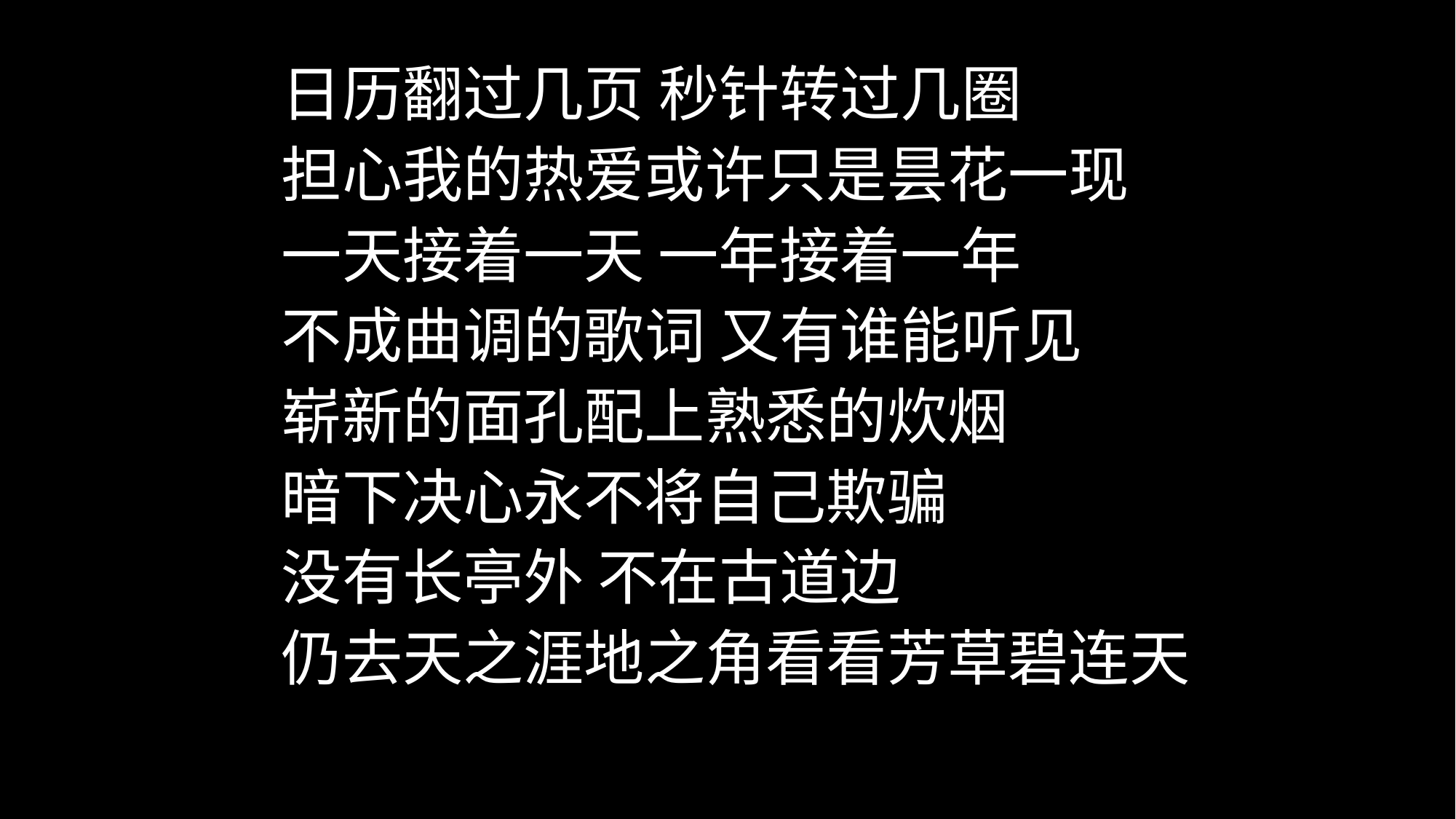

日历翻过几页 秒针转过几圈
担心我的热爱或许只是昙花一现
一天接着一天 一年接着一年
不成曲调的歌词 又有谁能听见
崭新的面孔配上熟悉的炊烟
暗下决心永不将自己欺骗
没有长亭外 不在古道边
仍去天之涯地之角看看芳草碧连天